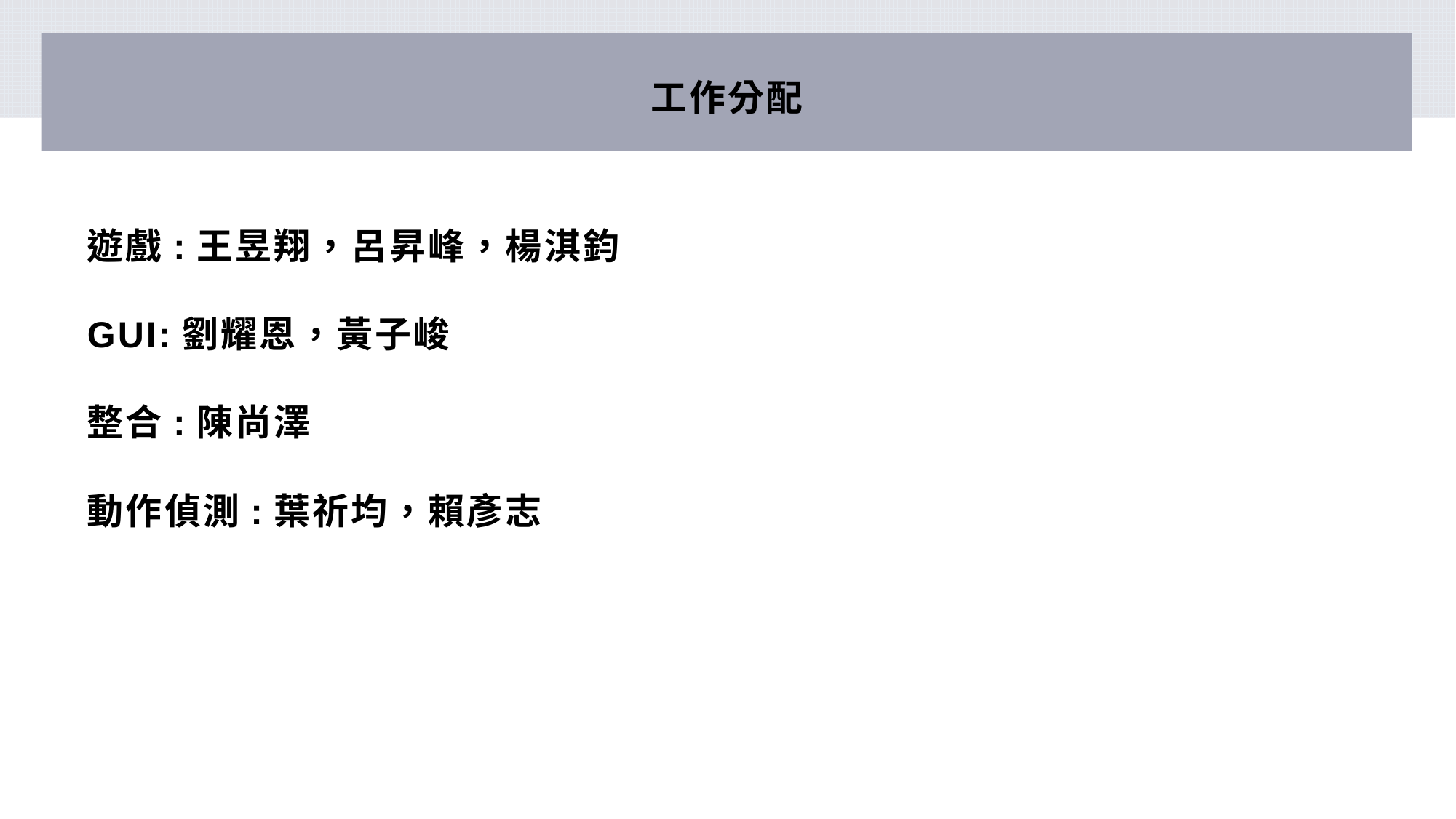

# 工作分配
遊戲:王昱翔，呂昇峰，楊淇鈞
GUI:劉耀恩，黃子峻
整合:陳尚澤
動作偵測:葉祈均，賴彥志